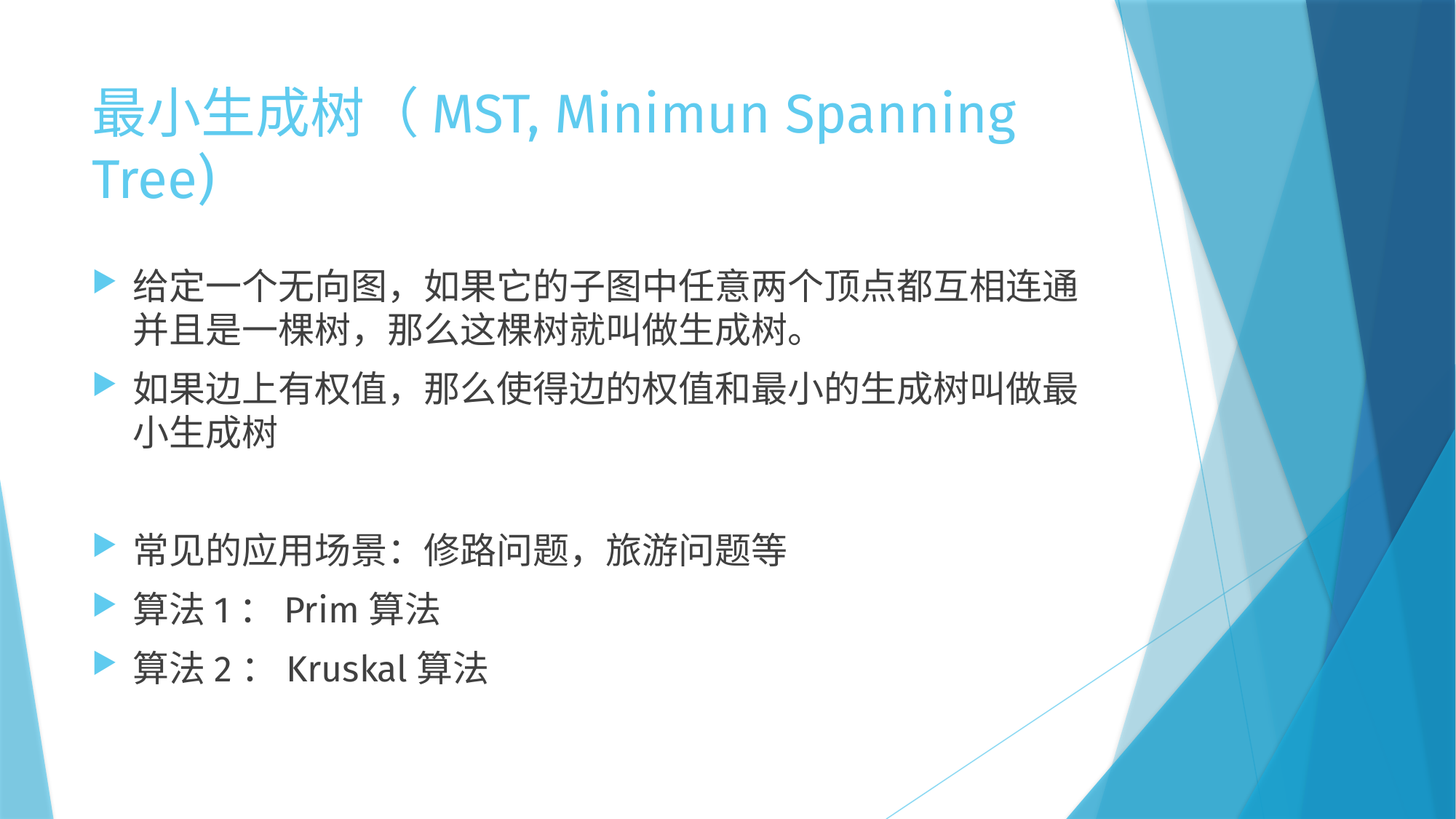

# 最小生成树（MST, Minimun Spanning Tree)
给定一个无向图，如果它的子图中任意两个顶点都互相连通并且是一棵树，那么这棵树就叫做生成树。
如果边上有权值，那么使得边的权值和最小的生成树叫做最小生成树

常见的应用场景：修路问题，旅游问题等
算法1：Prim算法
算法2：Kruskal算法